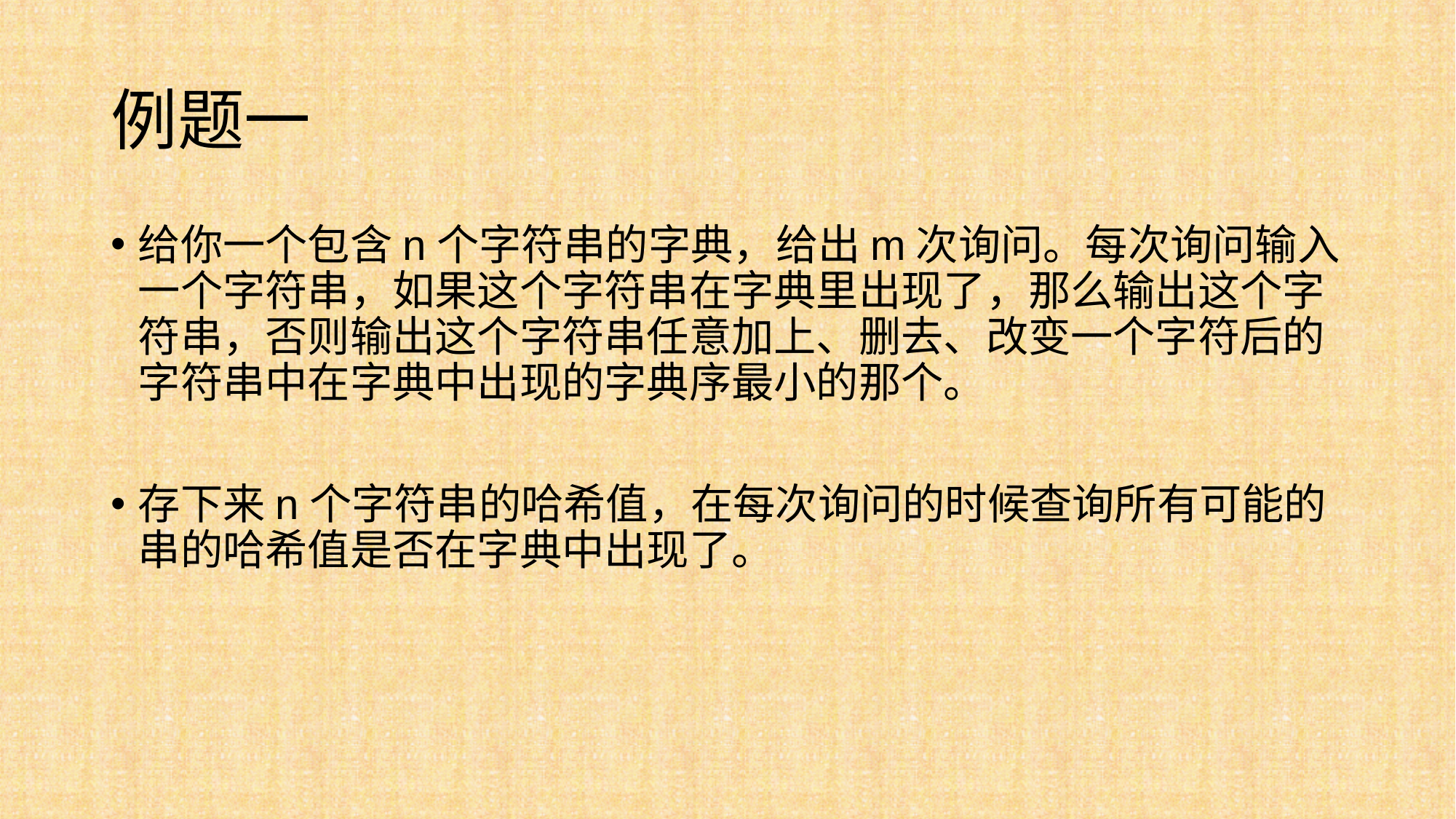

# 例题一
给你一个包含n个字符串的字典，给出m次询问。每次询问输入一个字符串，如果这个字符串在字典里出现了，那么输出这个字符串，否则输出这个字符串任意加上、删去、改变一个字符后的字符串中在字典中出现的字典序最小的那个。

存下来n个字符串的哈希值，在每次询问的时候查询所有可能的串的哈希值是否在字典中出现了。